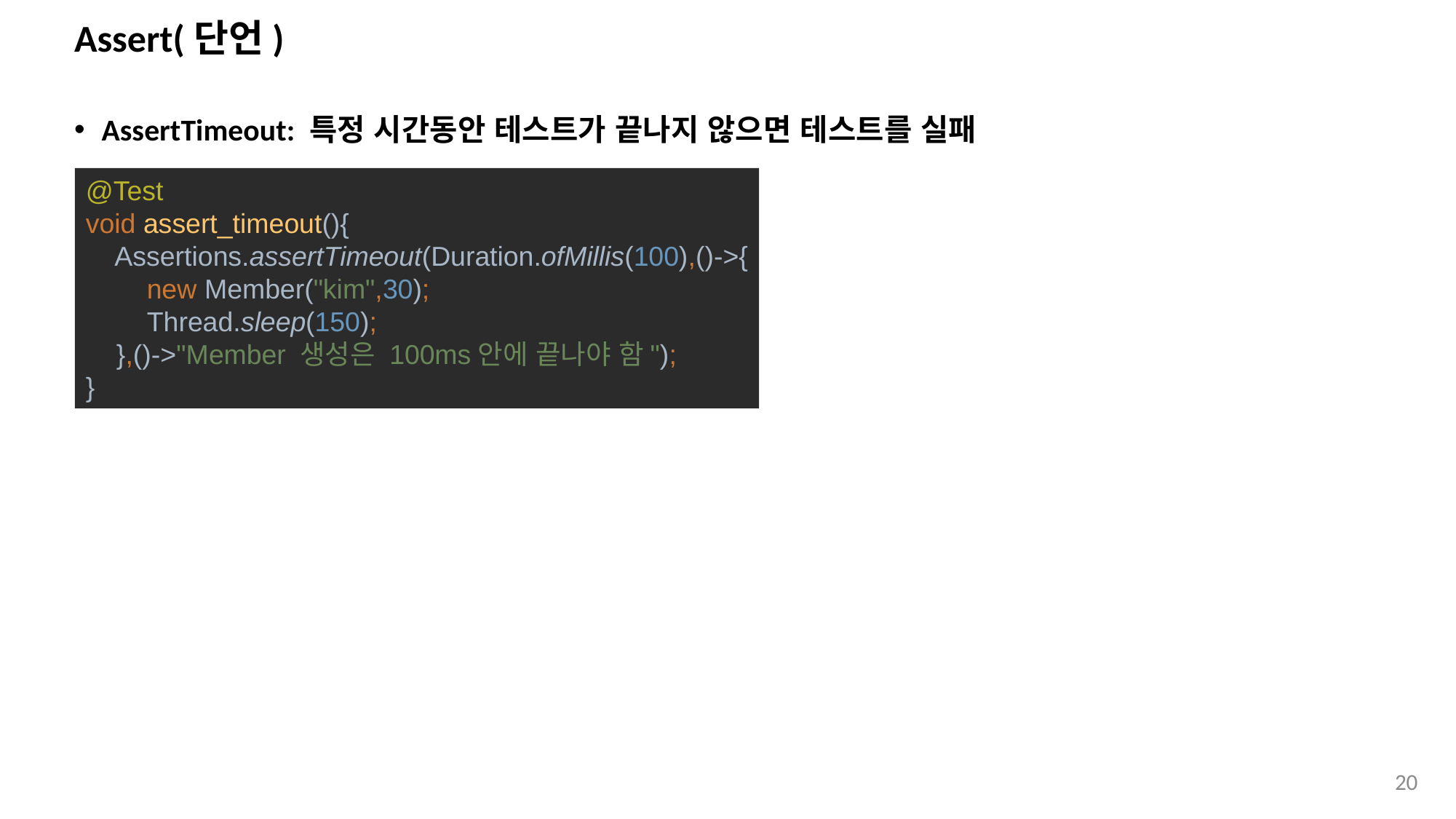

# Assert(단언)
AssertTimeout: 특정 시간동안 테스트가 끝나지 않으면 테스트를 실패

@Test
void assert_timeout(){
    Assertions.assertTimeout(Duration.ofMillis(100),()->{
        new Member("kim",30);
        Thread.sleep(150);
    },()->"Member 생성은 100ms안에 끝나야 함");
}
20